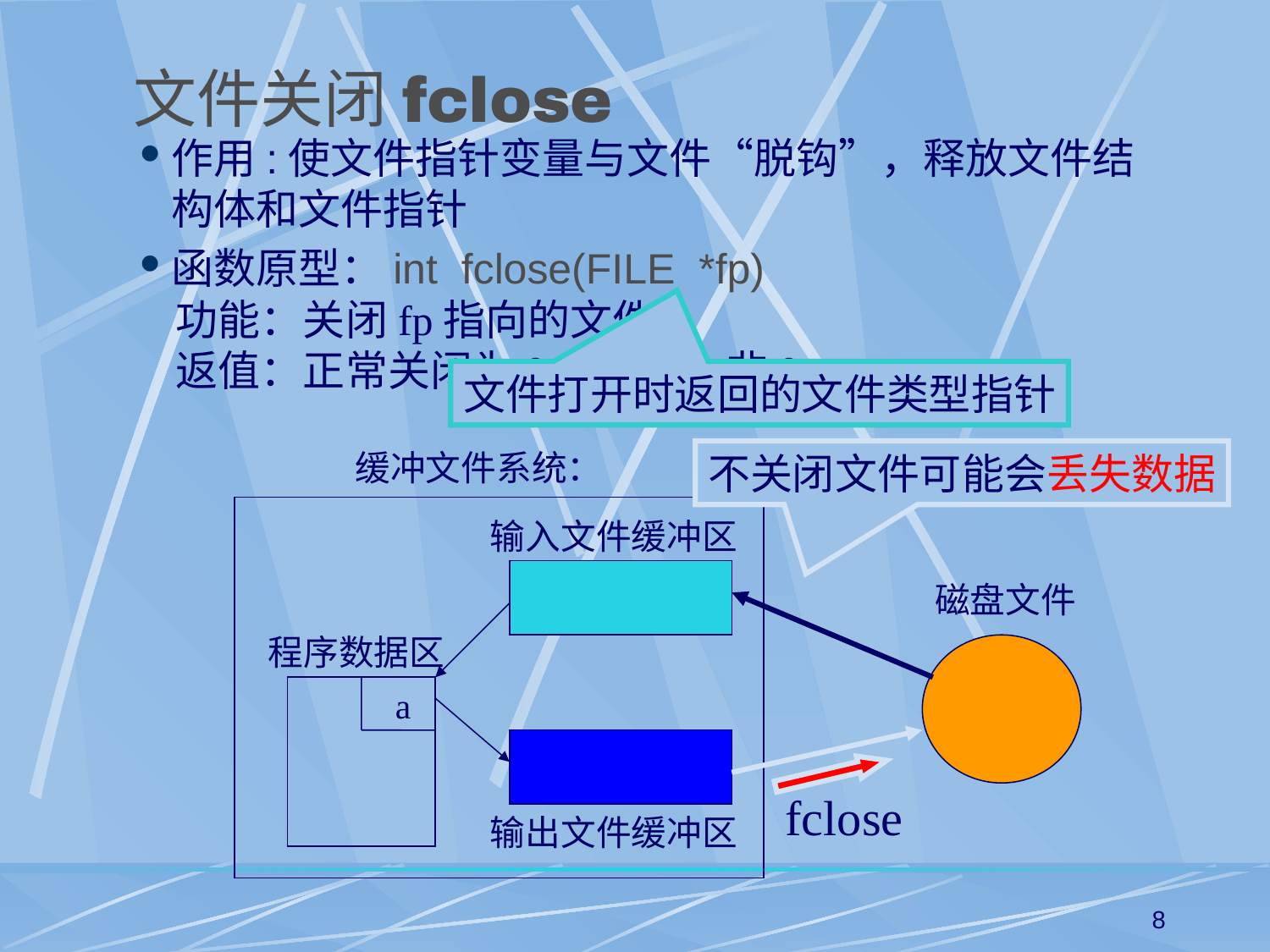

# 文件关闭fclose
作用:使文件指针变量与文件“脱钩”，释放文件结构体和文件指针
函数原型：int  fclose(FILE  *fp)
功能：关闭fp指向的文件
返值：正常关闭为0;出错时,非0
文件打开时返回的文件类型指针
不关闭文件可能会丢失数据
缓冲文件系统：

输入文件缓冲区

磁盘文件

程序数据区

a

输出文件缓冲区

fclose
8